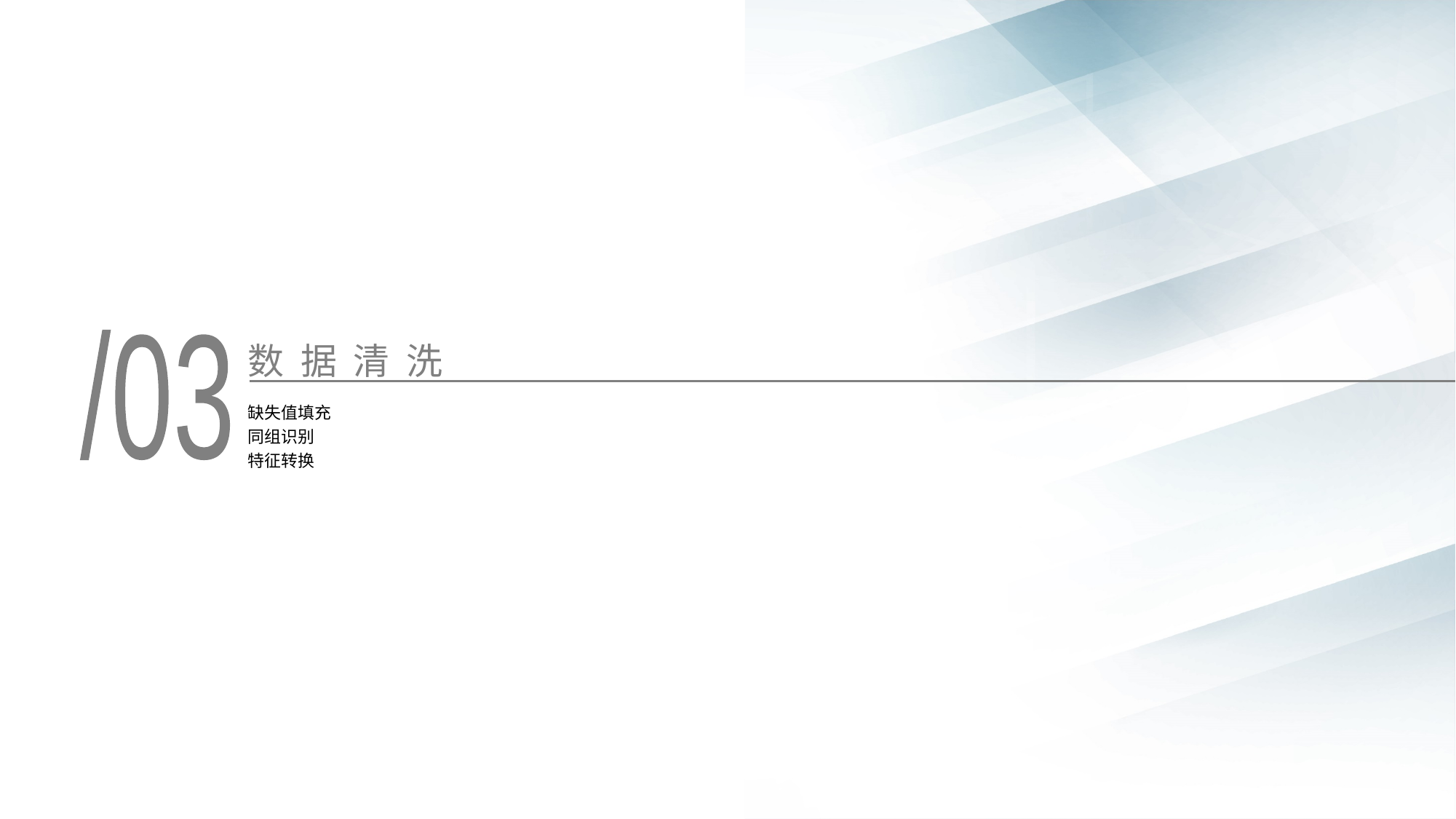

# 数  据  清  洗
/03
缺失值填充
同组识别
特征转换